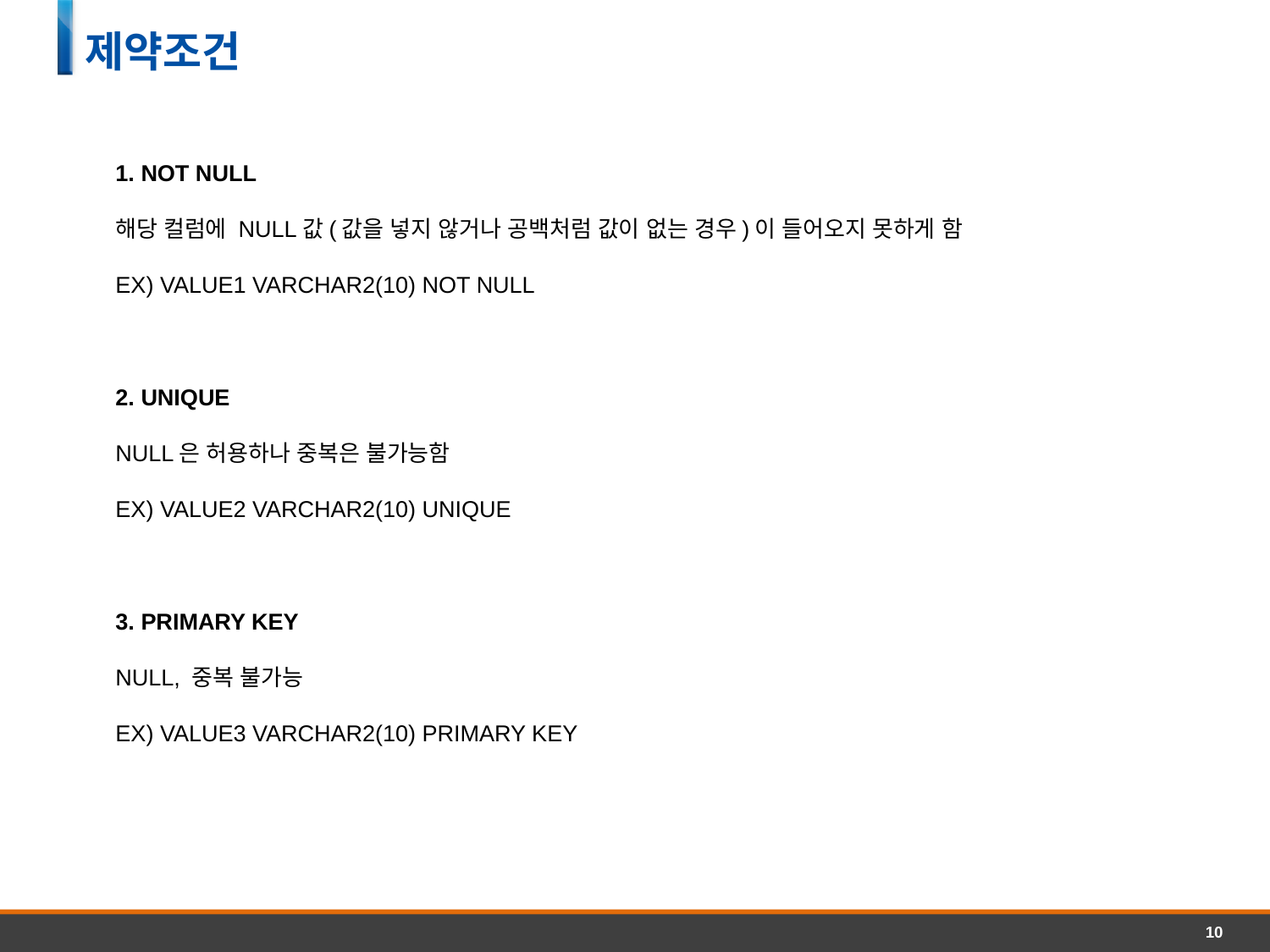

제약조건
1. NOT NULL
해당 컬럼에 NULL값(값을 넣지 않거나 공백처럼 값이 없는 경우)이 들어오지 못하게 함
EX) VALUE1 VARCHAR2(10) NOT NULL

2. UNIQUE
NULL은 허용하나 중복은 불가능함
EX) VALUE2 VARCHAR2(10) UNIQUE

3. PRIMARY KEY
NULL, 중복 불가능
EX) VALUE3 VARCHAR2(10) PRIMARY KEY